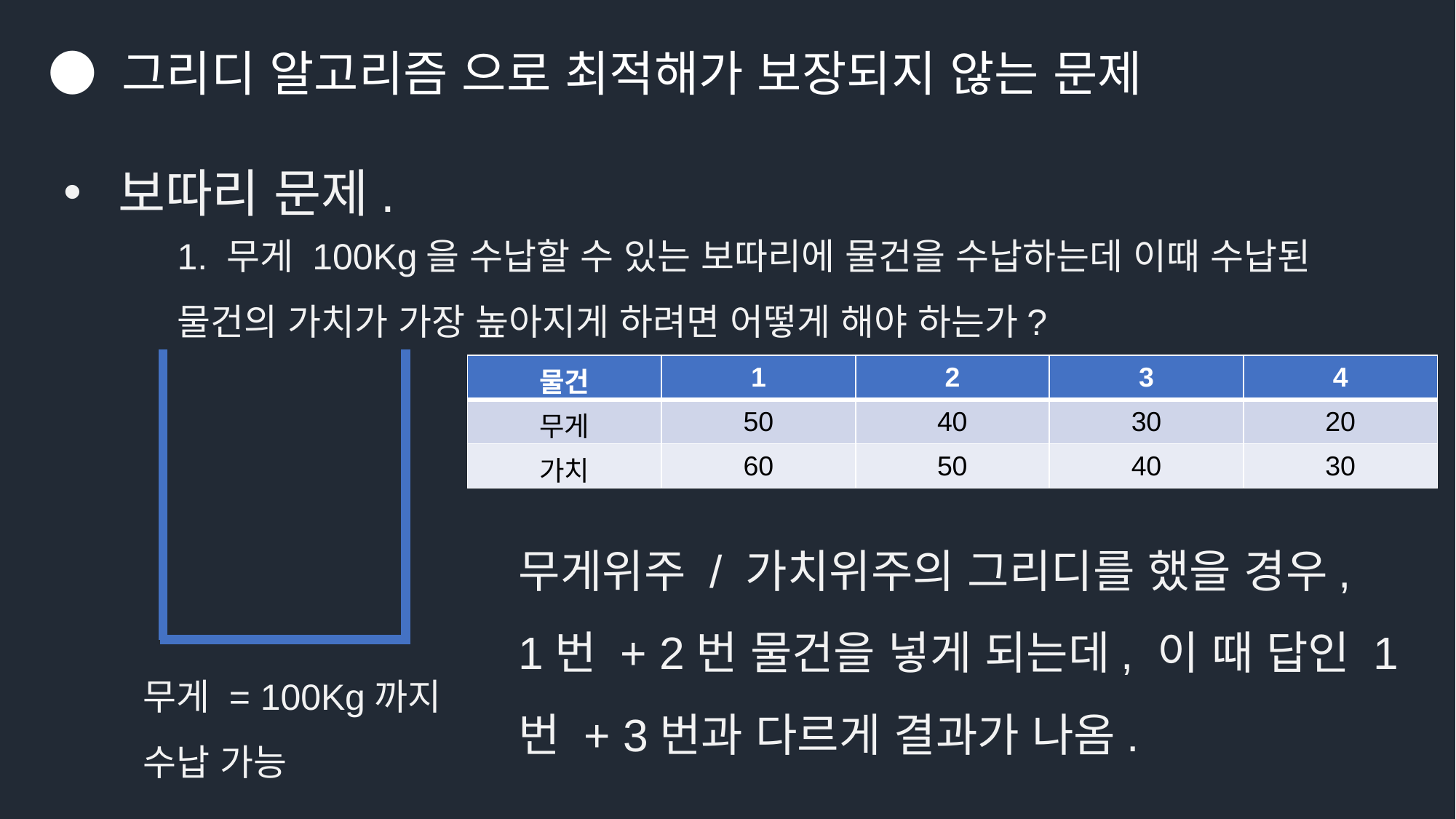

● 그리디 알고리즘 으로 최적해가 보장되지 않는 문제
보따리 문제.
1. 무게 100Kg을 수납할 수 있는 보따리에 물건을 수납하는데 이때 수납된 물건의 가치가 가장 높아지게 하려면 어떻게 해야 하는가?
| 물건 | 1 | 2 | 3 | 4 |
| --- | --- | --- | --- | --- |
| 무게 | 50 | 40 | 30 | 20 |
| 가치 | 60 | 50 | 40 | 30 |
무게위주 / 가치위주의 그리디를 했을 경우,
1번 + 2번 물건을 넣게 되는데, 이 때 답인 1번 + 3번과 다르게 결과가 나옴.
무게 = 100Kg까지
수납 가능